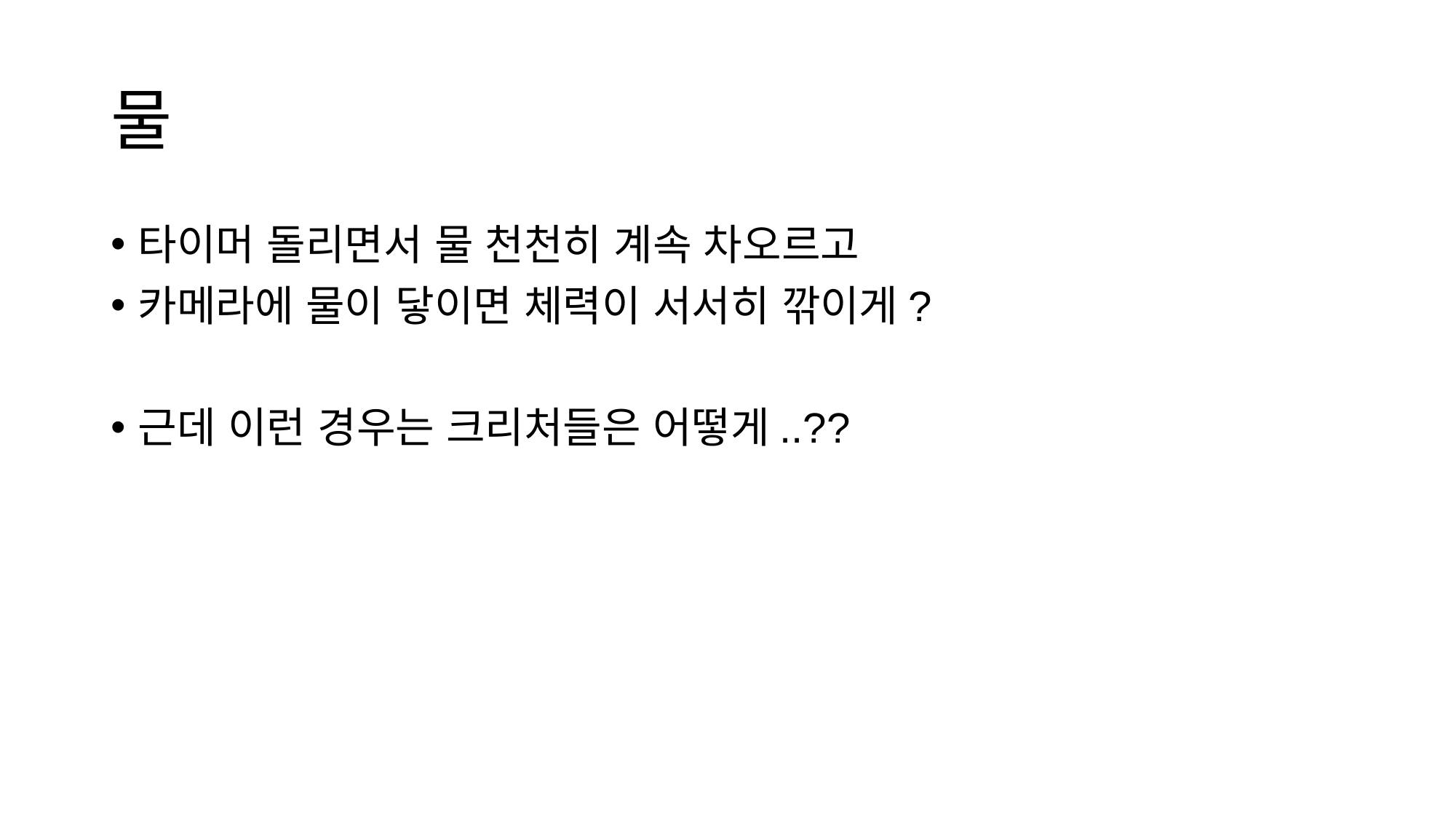

# 물
타이머 돌리면서 물 천천히 계속 차오르고
카메라에 물이 닿이면 체력이 서서히 깎이게?

근데 이런 경우는 크리처들은 어떻게..??